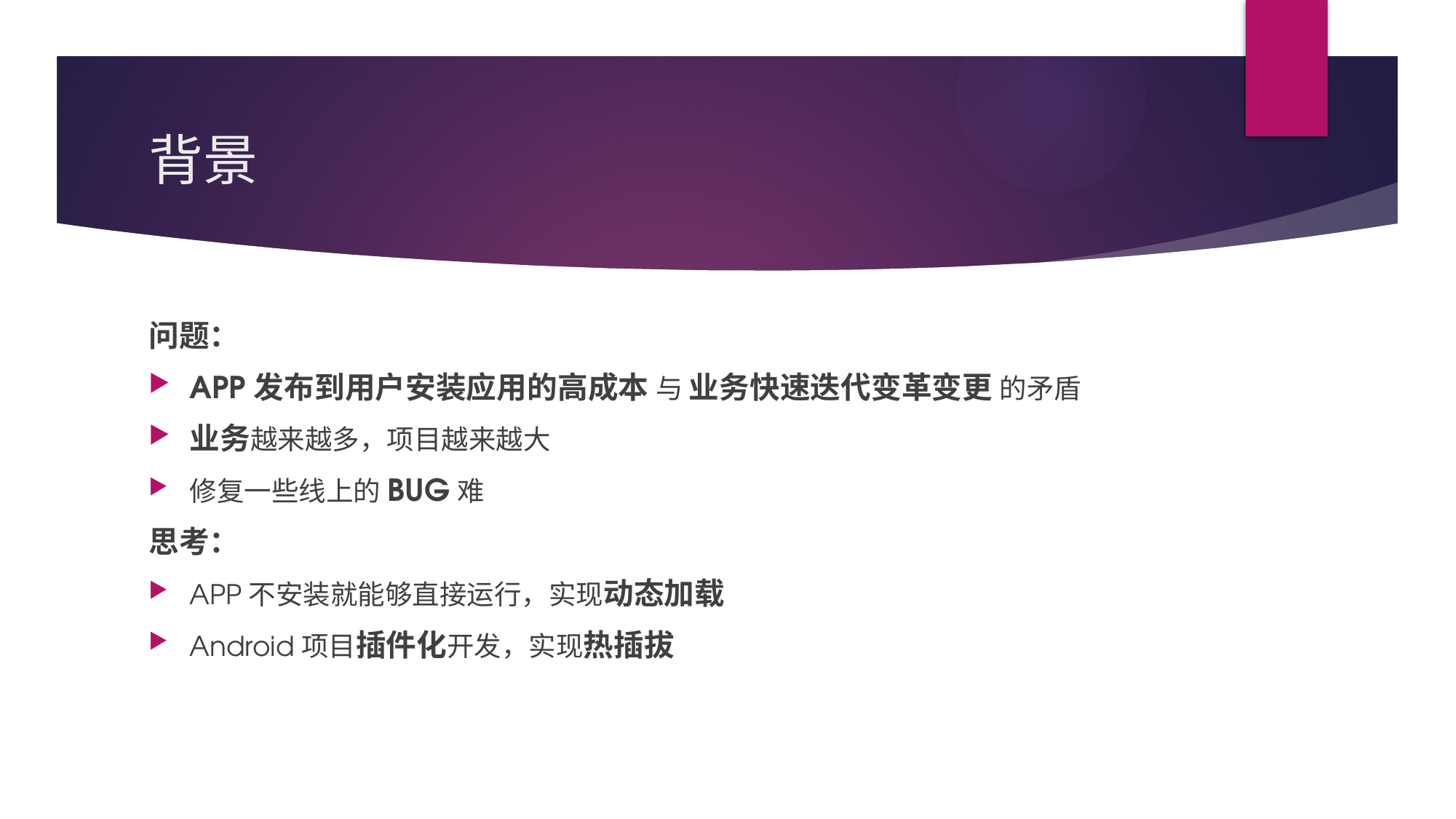

# 背景
问题：
APP发布到用户安装应用的高成本 与 业务快速迭代变革变更 的矛盾
业务越来越多，项目越来越大
修复一些线上的BUG难
思考：
APP不安装就能够直接运行，实现动态加载
Android项目插件化开发，实现热插拔